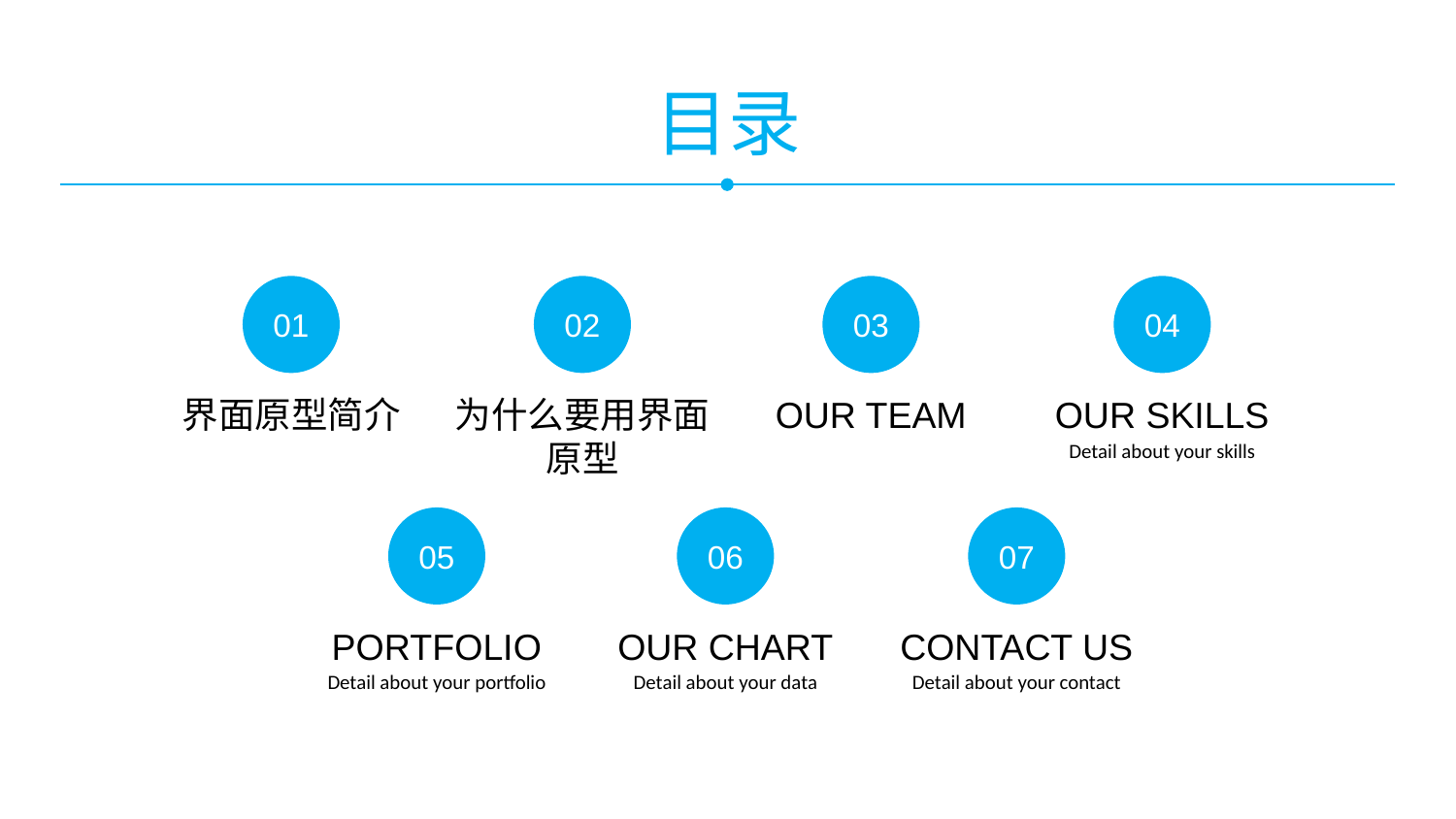

目录

01
界面原型简介
02
为什么要用界面原型
03
OUR TEAM
04
OUR SKILLS
Detail about your skills
05
PORTFOLIO
Detail about your portfolio
06
OUR CHART
Detail about your data
07
CONTACT US
Detail about your contact